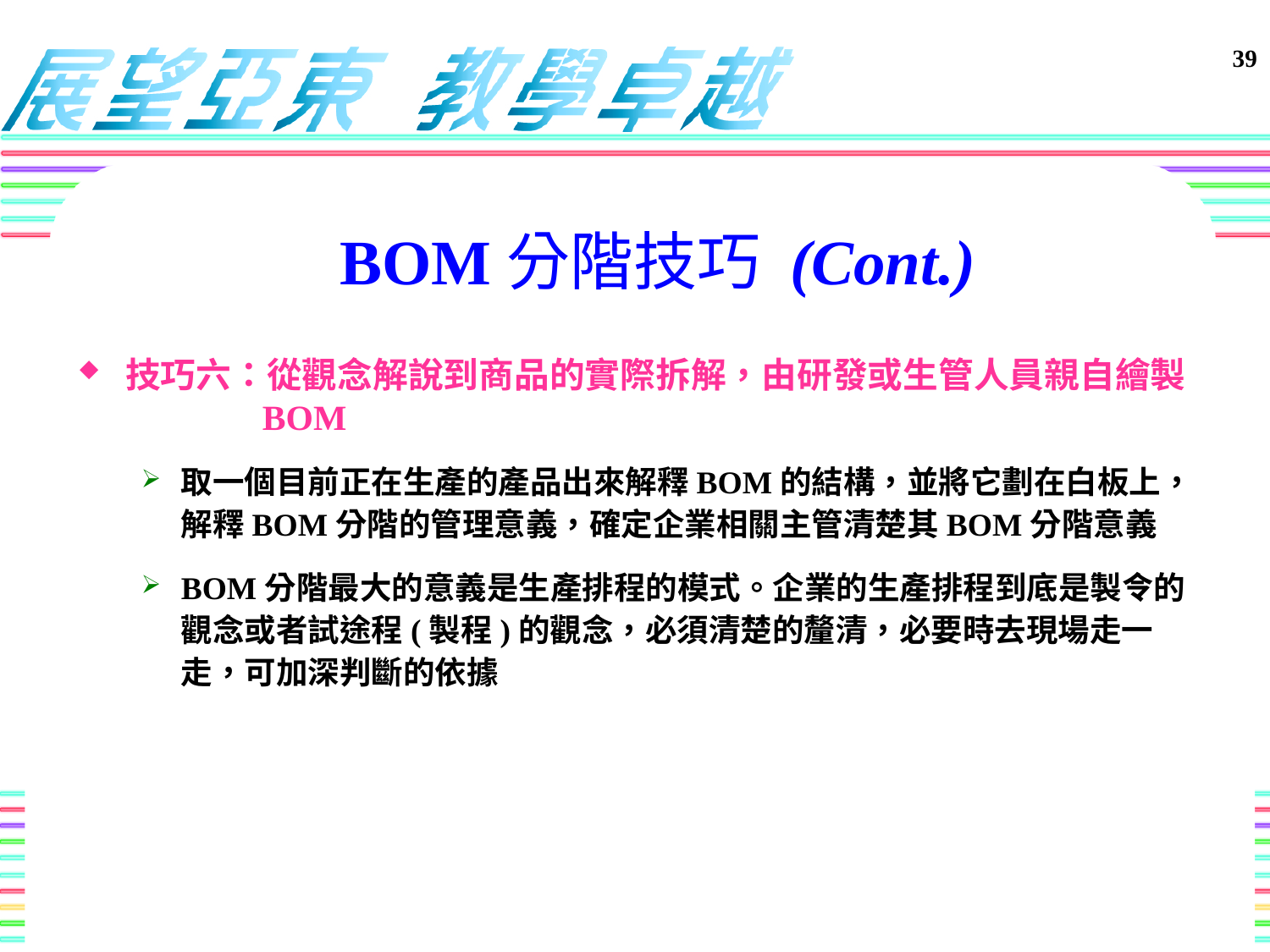

BOM分階技巧 (Cont.)
技巧六：從觀念解說到商品的實際拆解，由研發或生管人員親自繪製
                BOM
取一個目前正在生產的產品出來解釋BOM的結構，並將它劃在白板上，解釋BOM分階的管理意義，確定企業相關主管清楚其BOM分階意義
BOM分階最大的意義是生產排程的模式。企業的生產排程到底是製令的觀念或者試途程(製程)的觀念，必須清楚的釐清，必要時去現場走一走，可加深判斷的依據